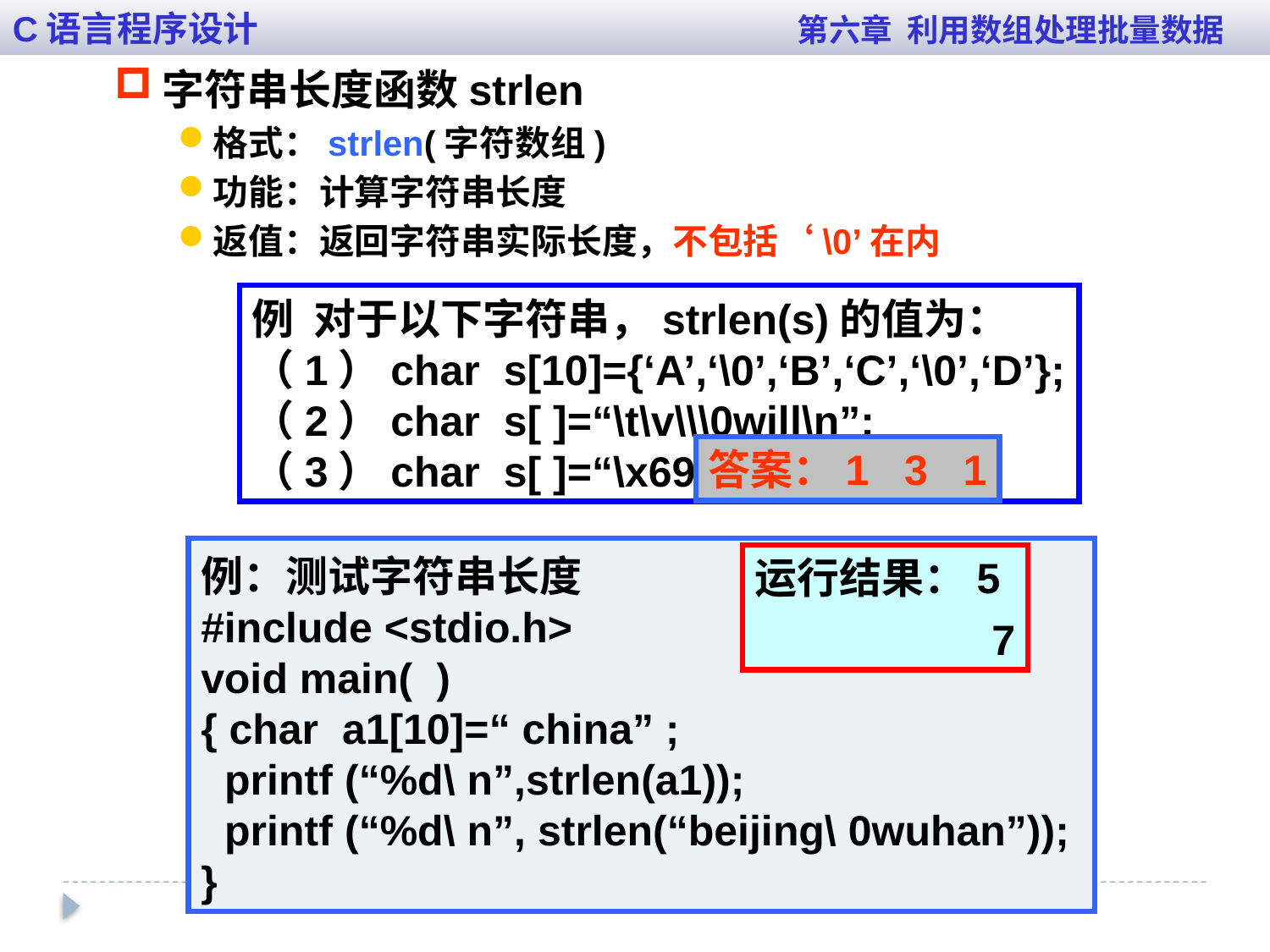

C语言程序设计                                                                   第六章  利用数组处理批量数据
字符串长度函数strlen
格式：strlen(字符数组)
功能：计算字符串长度
返值：返回字符串实际长度，不包括‘\0’在内
例  对于以下字符串，strlen(s)的值为：
（1）char  s[10]={‘A’,‘\0’,‘B’,‘C’,‘\0’,‘D’};
（2）char  s[ ]=“\t\v\\\0will\n”;
（3）char  s[ ]=“\x69\082\n”;
答案：1   3   1
例：测试字符串长度
#include <stdio.h>
void main(  )
{ char  a1[10]=“ china” ;
  printf (“%d\ n”,strlen(a1));
  printf (“%d\ n”, strlen(“beijing\ 0wuhan”));
}
运行结果：5
                    7